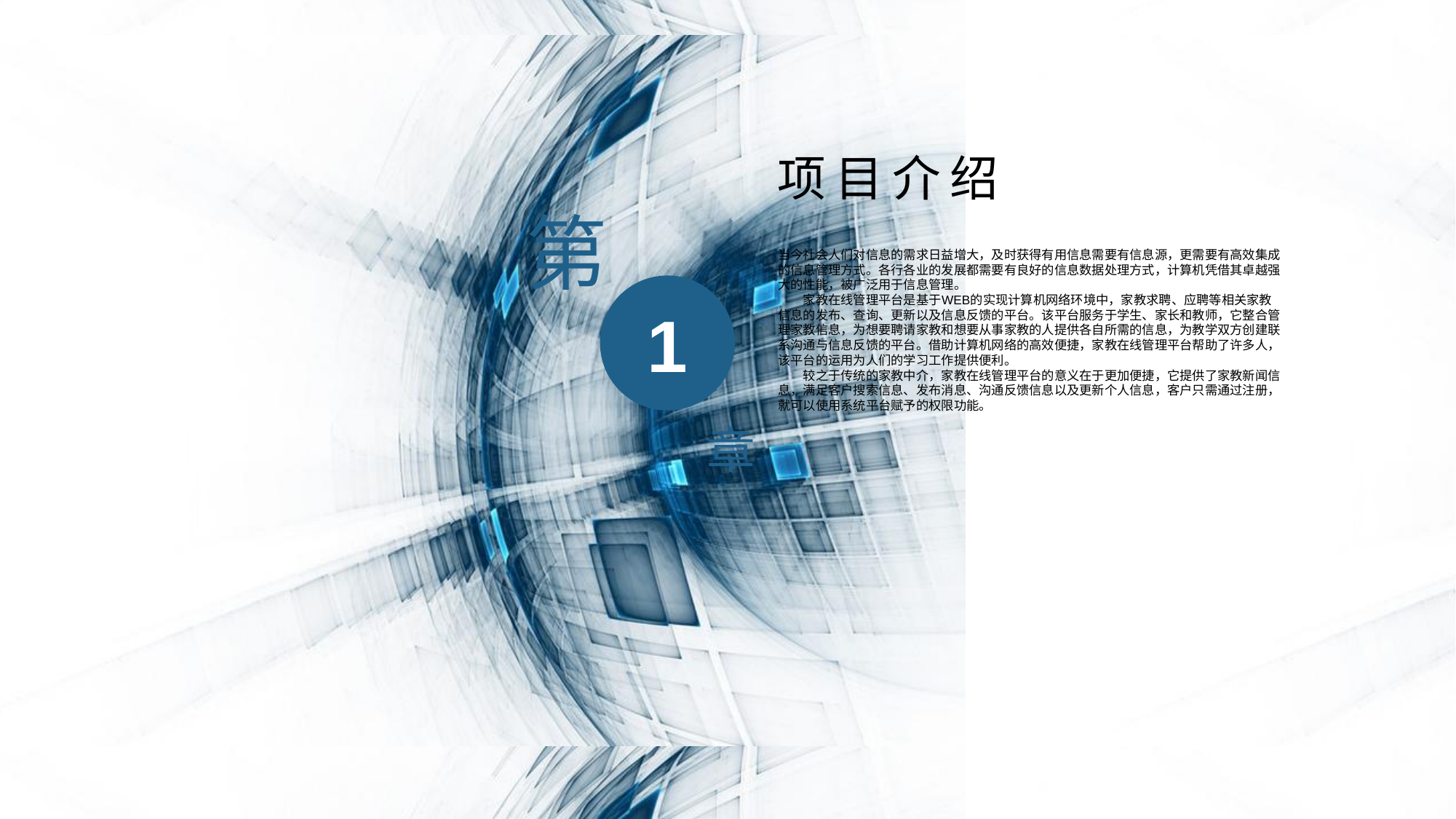

项目介绍
第
当今社会人们对信息的需求日益增大，及时获得有用信息需要有信息源，更需要有高效集成的信息管理方式。各行各业的发展都需要有良好的信息数据处理方式，计算机凭借其卓越强大的性能，被广泛用于信息管理。
　　家教在线管理平台是基于WEB的实现计算机网络环境中，家教求聘、应聘等相关家教信息的发布、查询、更新以及信息反馈的平台。该平台服务于学生、家长和教师，它整合管理家教信息，为想要聘请家教和想要从事家教的人提供各自所需的信息，为教学双方创建联系沟通与信息反馈的平台。借助计算机网络的高效便捷，家教在线管理平台帮助了许多人，该平台的运用为人们的学习工作提供便利。
　　较之于传统的家教中介，家教在线管理平台的意义在于更加便捷，它提供了家教新闻信息，满足客户搜索信息、发布消息、沟通反馈信息以及更新个人信息，客户只需通过注册，就可以使用系统平台赋予的权限功能。

1
章